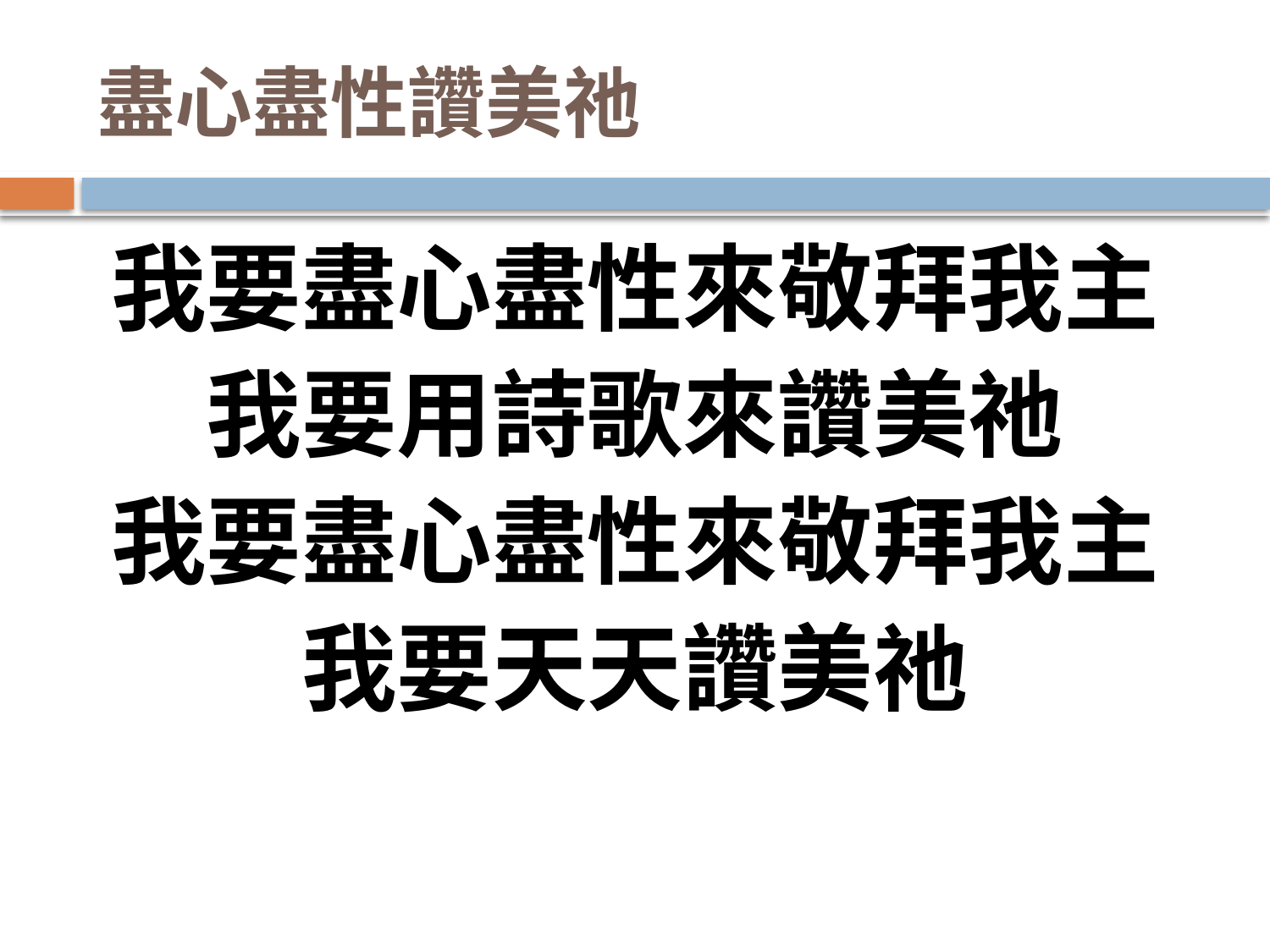

# 盡心盡性讚美祂
我要盡心盡性來敬拜我主
我要用詩歌來讚美祂
我要盡心盡性來敬拜我主
我要天天讚美祂